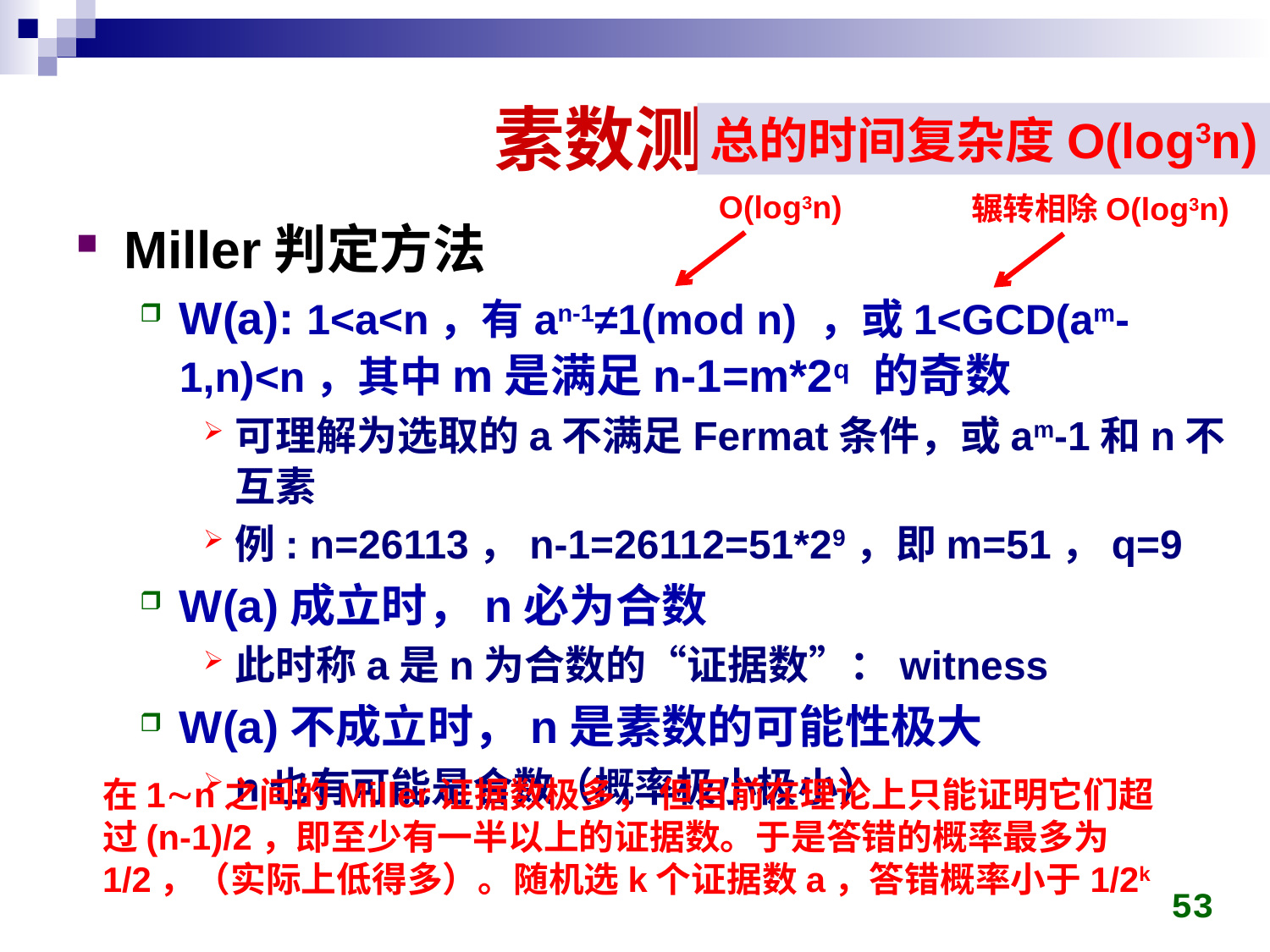

# 素数测试
总的时间复杂度O(log3n)
O(log3n)
辗转相除O(log3n)
Miller判定方法
W(a): 1<a<n，有an-1≠1(mod n) ，或1<GCD(am-1,n)<n，其中m是满足n-1=m*2q 的奇数
可理解为选取的a不满足Fermat条件，或am-1和n不互素
例: n=26113，n-1=26112=51*29，即m=51，q=9
W(a)成立时，n必为合数
此时称a是n为合数的“证据数”：witness
W(a)不成立时，n是素数的可能性极大
n也有可能是合数（概率极小极小）
在1∼n之间的Miller证据数极多， 但目前在理论上只能证明它们超过(n-1)/2，即至少有一半以上的证据数。于是答错的概率最多为1/2，（实际上低得多）。随机选k个证据数a，答错概率小于1/2k
53